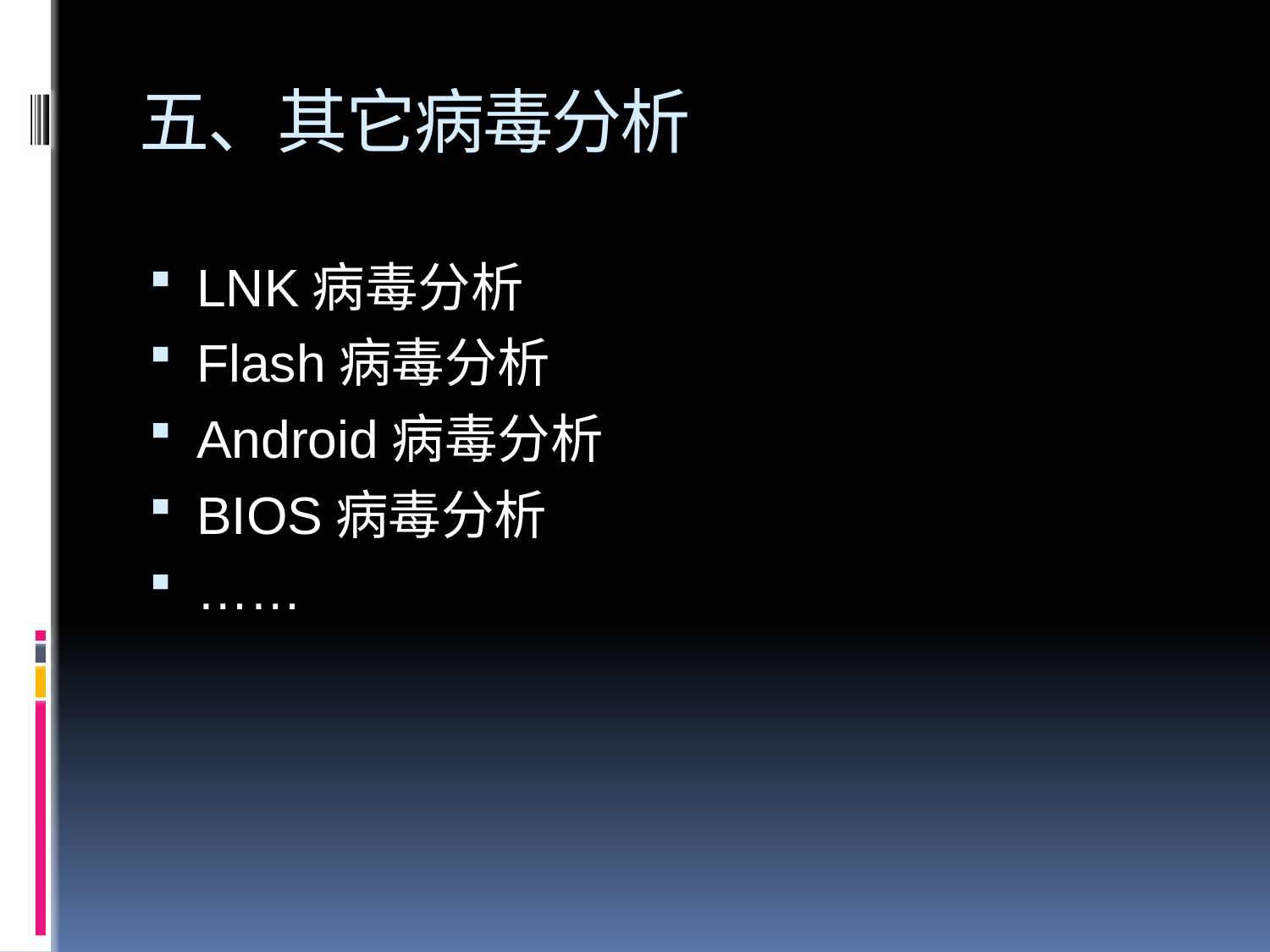

# 五、其它病毒分析
LNK病毒分析
Flash病毒分析
Android病毒分析
BIOS病毒分析
……